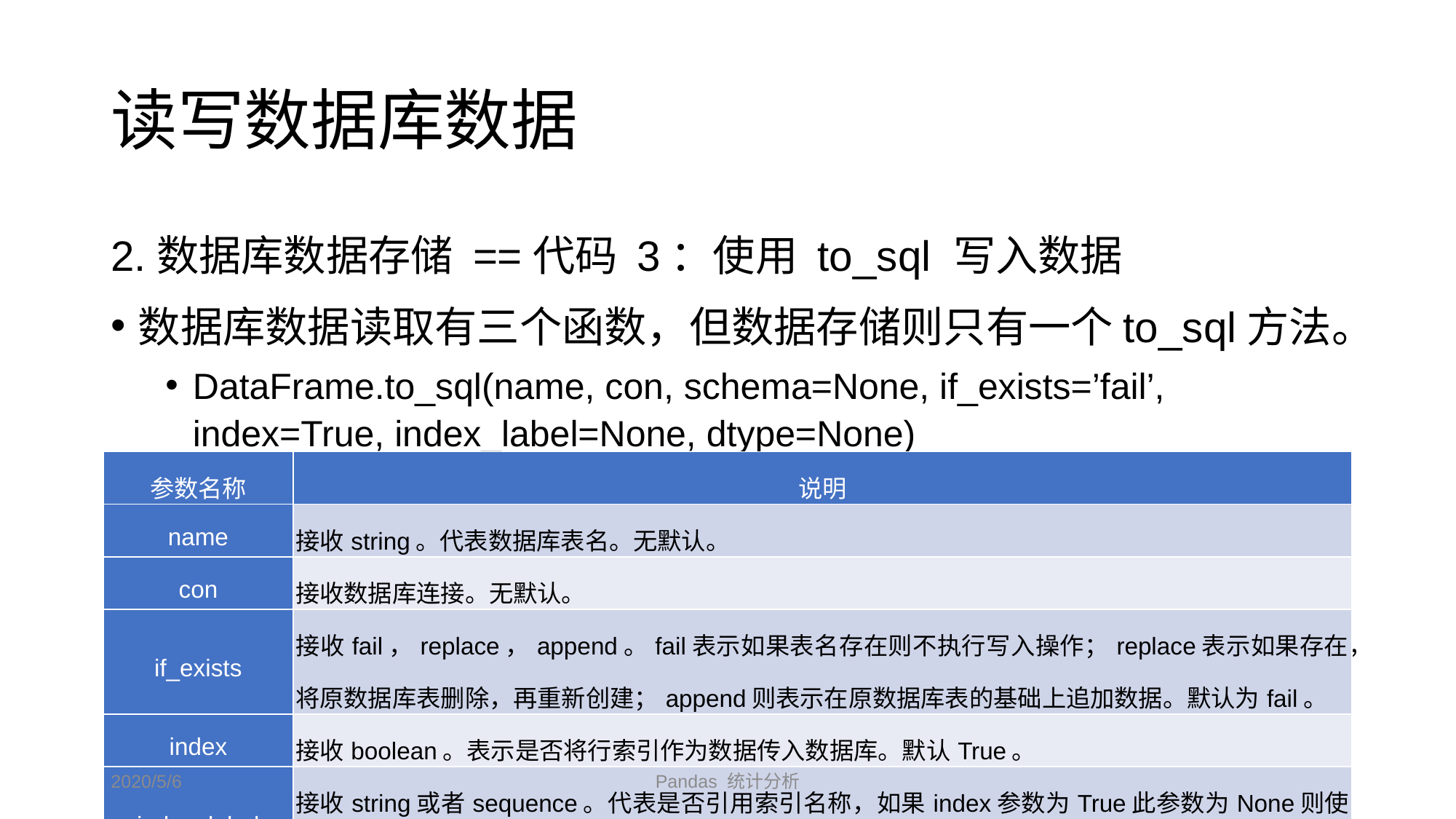

# 读写数据库数据
2.数据库数据存储 ==代码 3：使用 to_sql 写入数据
数据库数据读取有三个函数，但数据存储则只有一个to_sql方法。
DataFrame.to_sql(name, con, schema=None, if_exists=’fail’, index=True, index_label=None, dtype=None)

| 参数名称 | 说明 |
| --- | --- |
| name | 接收string。代表数据库表名。无默认。 |
| con | 接收数据库连接。无默认。 |
| if\_exists | 接收fail，replace，append。fail表示如果表名存在则不执行写入操作；replace表示如果存在，将原数据库表删除，再重新创建；append则表示在原数据库表的基础上追加数据。默认为fail。 |
| index | 接收boolean。表示是否将行索引作为数据传入数据库。默认True。 |
| index\_label | 接收string或者sequence。代表是否引用索引名称，如果index参数为True此参数为None则使用默认名称。如果为多重索引必须使用sequence形式。默认为None。 |
| dtype | 接收dict。代表写入的数据类型（列名为key，数据格式为values）。默认为None。 |
2020/5/6
Pandas 统计分析
9